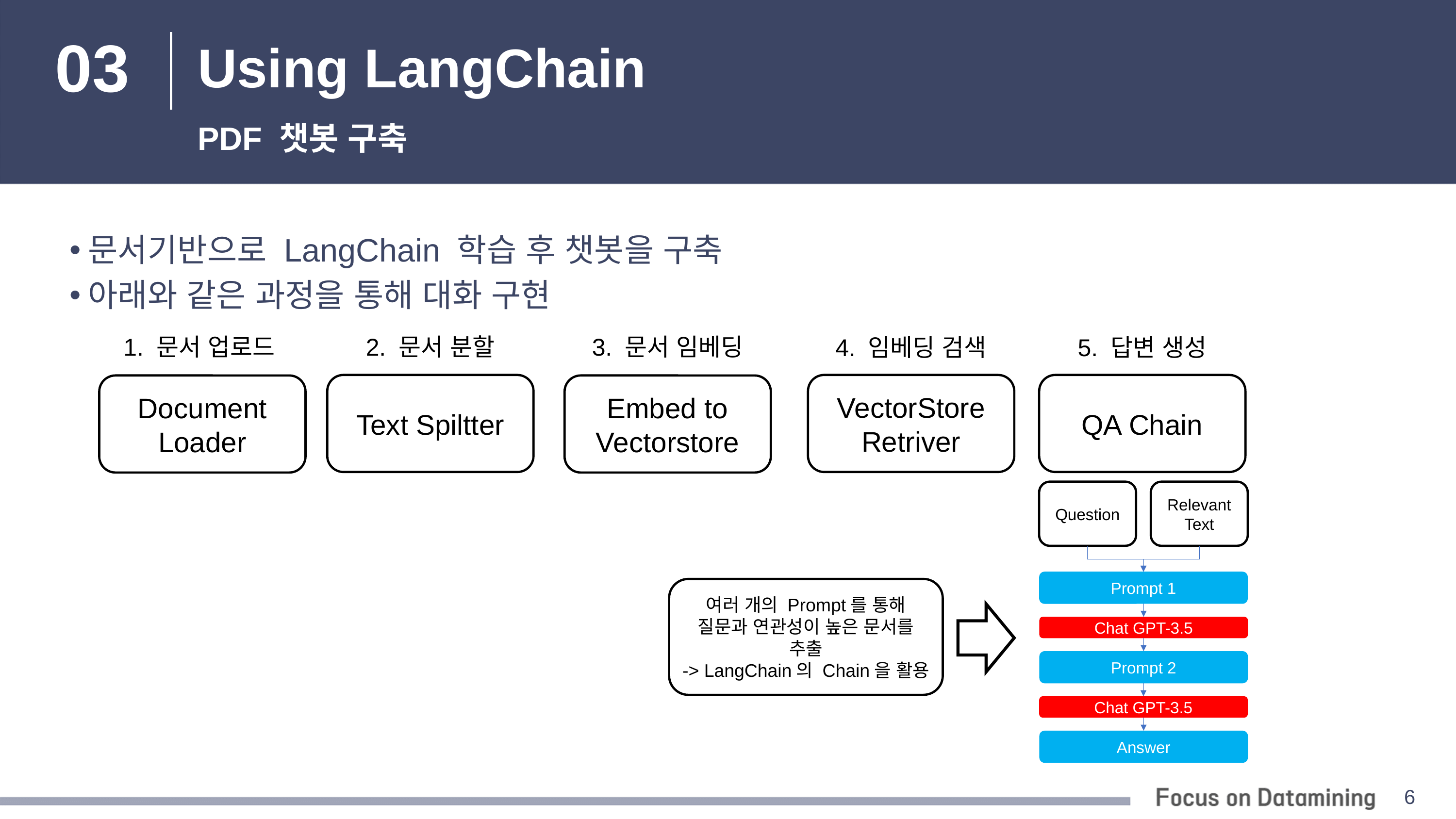

03
# Using LangChain
PDF 챗봇 구축
문서기반으로 LangChain 학습 후 챗봇을 구축
아래와 같은 과정을 통해 대화 구현
1. 문서 업로드
2. 문서 분할
3. 문서 임베딩
4. 임베딩 검색
5. 답변 생성
Text Spiltter
VectorStore
Retriver
QA Chain
Document
Loader
Embed to Vectorstore
Question
Relevant
Text
Prompt 1
여러 개의 Prompt를 통해 질문과 연관성이 높은 문서를 추출
-> LangChain의 Chain을 활용

Chat GPT-3.5
Prompt 2
Chat GPT-3.5
Answer